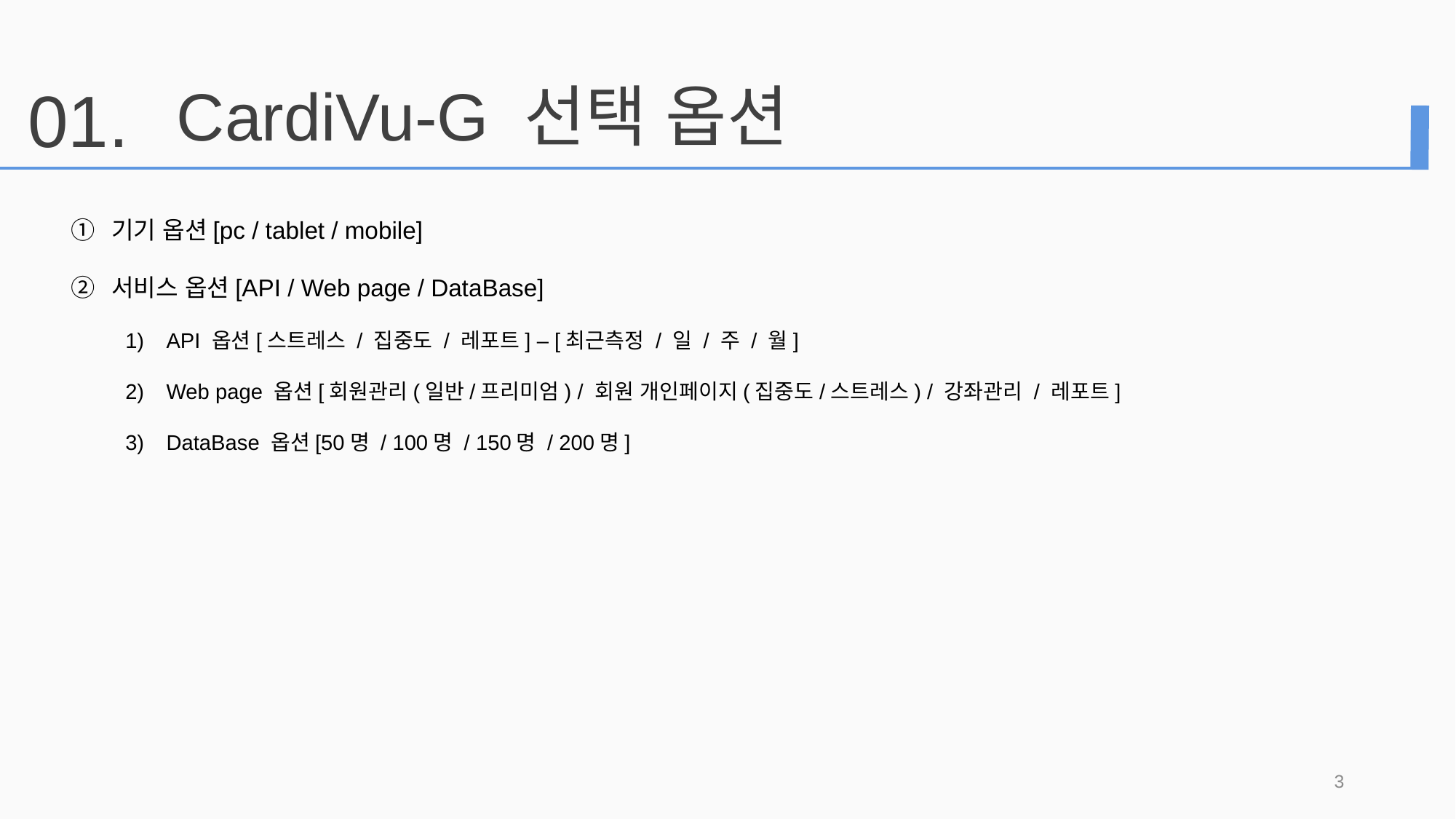

CardiVu-G 선택 옵션
01.
기기 옵션[pc / tablet / mobile]

서비스 옵션[API / Web page / DataBase]

API 옵션[스트레스 / 집중도 / 레포트] – [최근측정 / 일 / 주 / 월]

Web page 옵션[회원관리(일반/프리미엄) / 회원 개인페이지(집중도/스트레스) / 강좌관리 / 레포트]

DataBase 옵션[50명 / 100명 / 150명 / 200명]

3